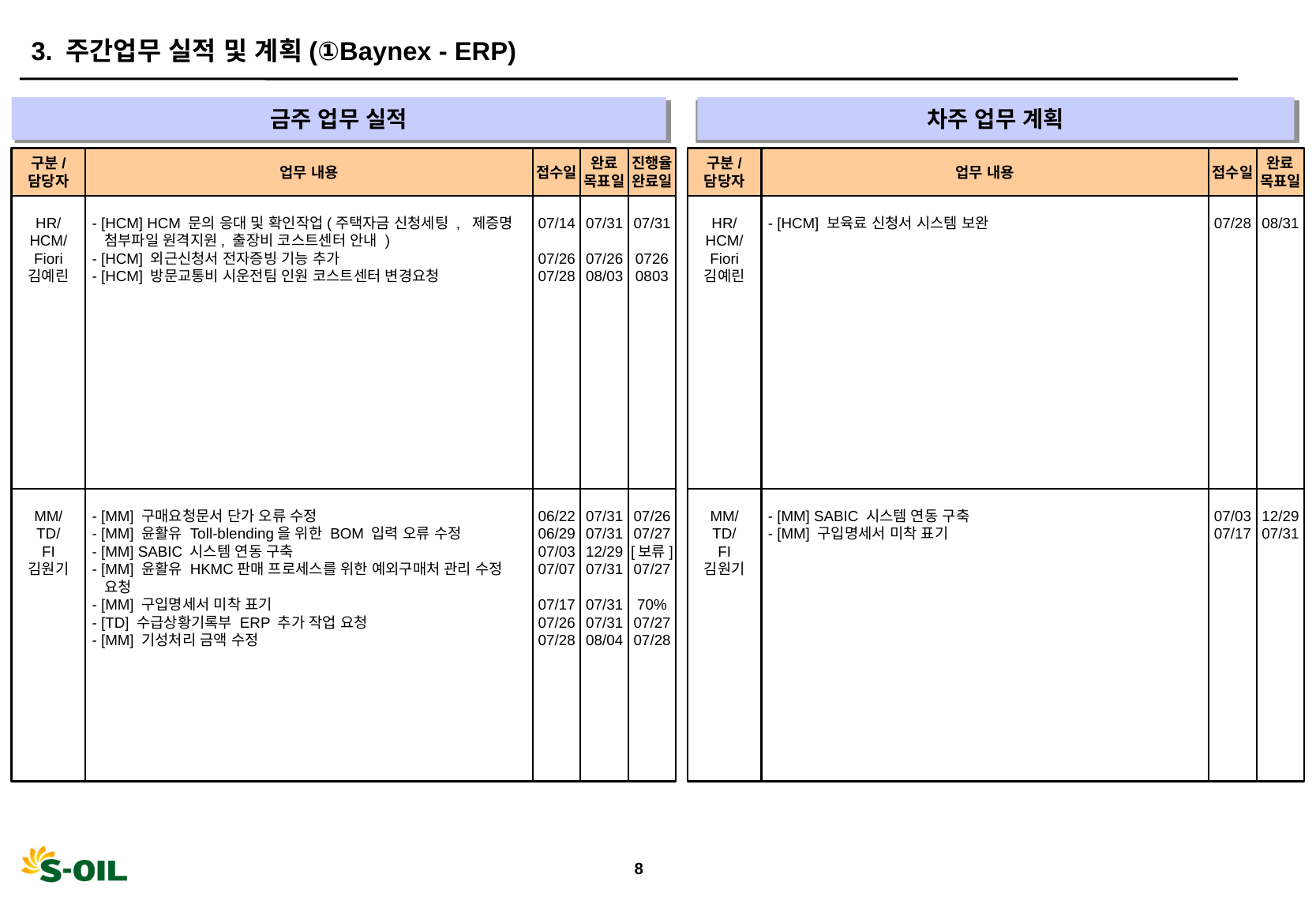

3. 주간업무 실적 및 계획(①Baynex - ERP)
금주 업무 실적
차주 업무 계획
" "
" "
구분/
담당자
업무 내용
접수일
완료
목표일
진행율
완료일
구분/
담당자
업무 내용
접수일
완료
목표일
HR/
HCM/
Fiori
김예린

- [HCM] HCM 문의 응대 및 확인작업(주택자금 신청세팅 ,  제증명
   첨부파일 원격지원, 출장비 코스트센터 안내 )
- [HCM] 외근신청서 전자증빙 기능 추가
- [HCM] 방문교통비 시운전팀 인원 코스트센터 변경요청
07/14
07/26
07/28
07/31
07/26
08/03
07/31
0726
0803
HR/
HCM/
Fiori
김예린

- [HCM] 보육료 신청서 시스템 보완
07/28
08/31
MM/
TD/
FI
김원기

- [MM] 구매요청문서 단가 오류 수정
- [MM] 윤활유 Toll-blending을 위한 BOM 입력 오류 수정
- [MM] SABIC 시스템 연동 구축
- [MM] 윤활유 HKMC판매 프로세스를 위한 예외구매처 관리 수정
   요청
- [MM] 구입명세서 미착 표기
- [TD] 수급상황기록부 ERP 추가 작업 요청
- [MM] 기성처리 금액 수정
06/22
06/29
07/03
07/07
07/17
07/26
07/28
07/31
07/31
12/29
07/31
07/31
07/31
08/04
07/26
07/27
[보류]
07/27
70%
07/27
07/28
MM/
TD/
FI
김원기

- [MM] SABIC 시스템 연동 구축
- [MM] 구입명세서 미착 표기
07/03
07/17
12/29
07/31